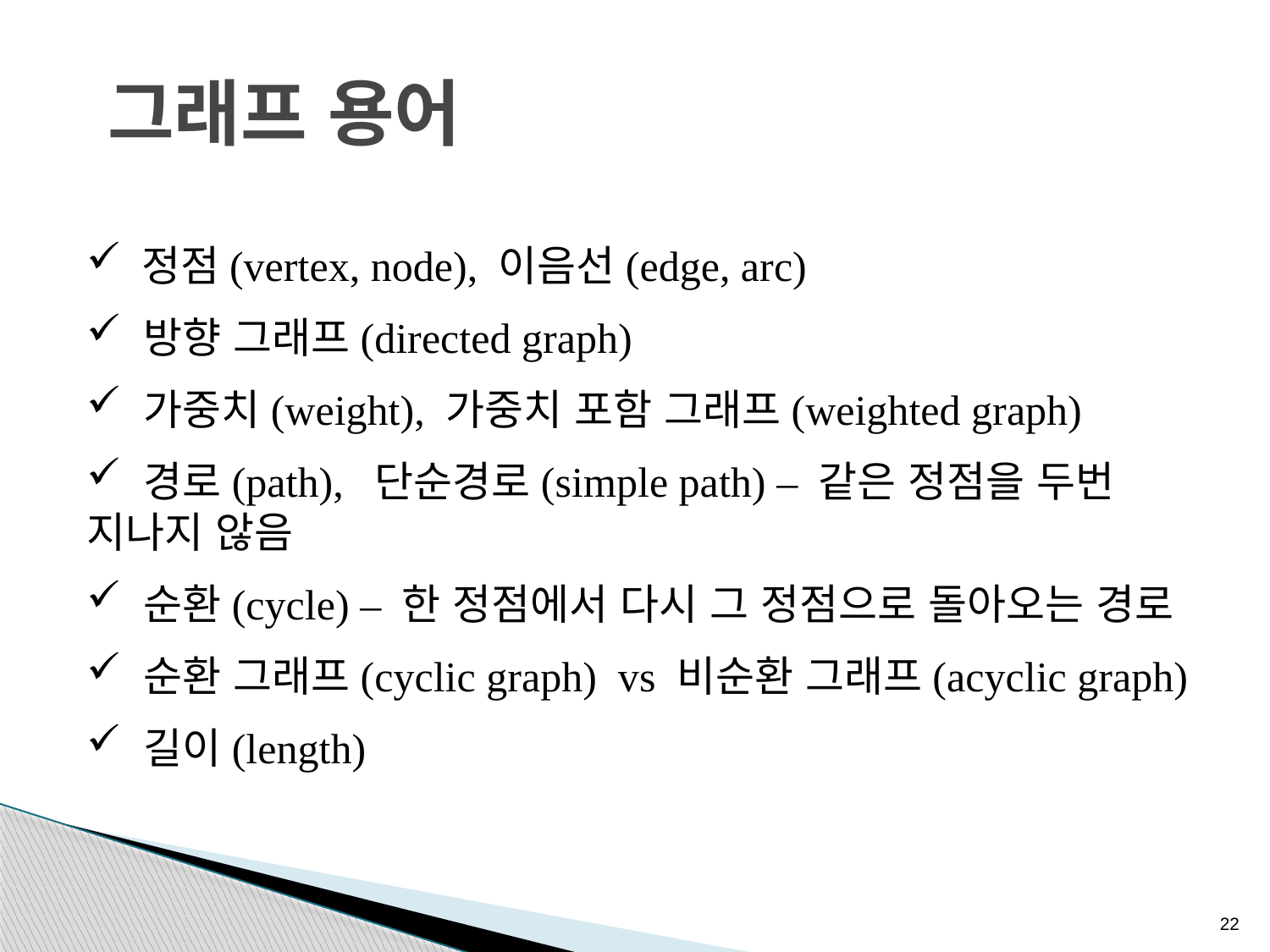

# 그래프 용어
 정점(vertex, node), 이음선(edge, arc)
 방향 그래프(directed graph)
 가중치(weight), 가중치 포함 그래프(weighted graph)
 경로(path),  단순경로(simple path) – 같은 정점을 두번 지나지 않음
 순환(cycle) – 한 정점에서 다시 그 정점으로 돌아오는 경로
 순환 그래프(cyclic graph)  vs 비순환 그래프(acyclic graph)
 길이(length)
22